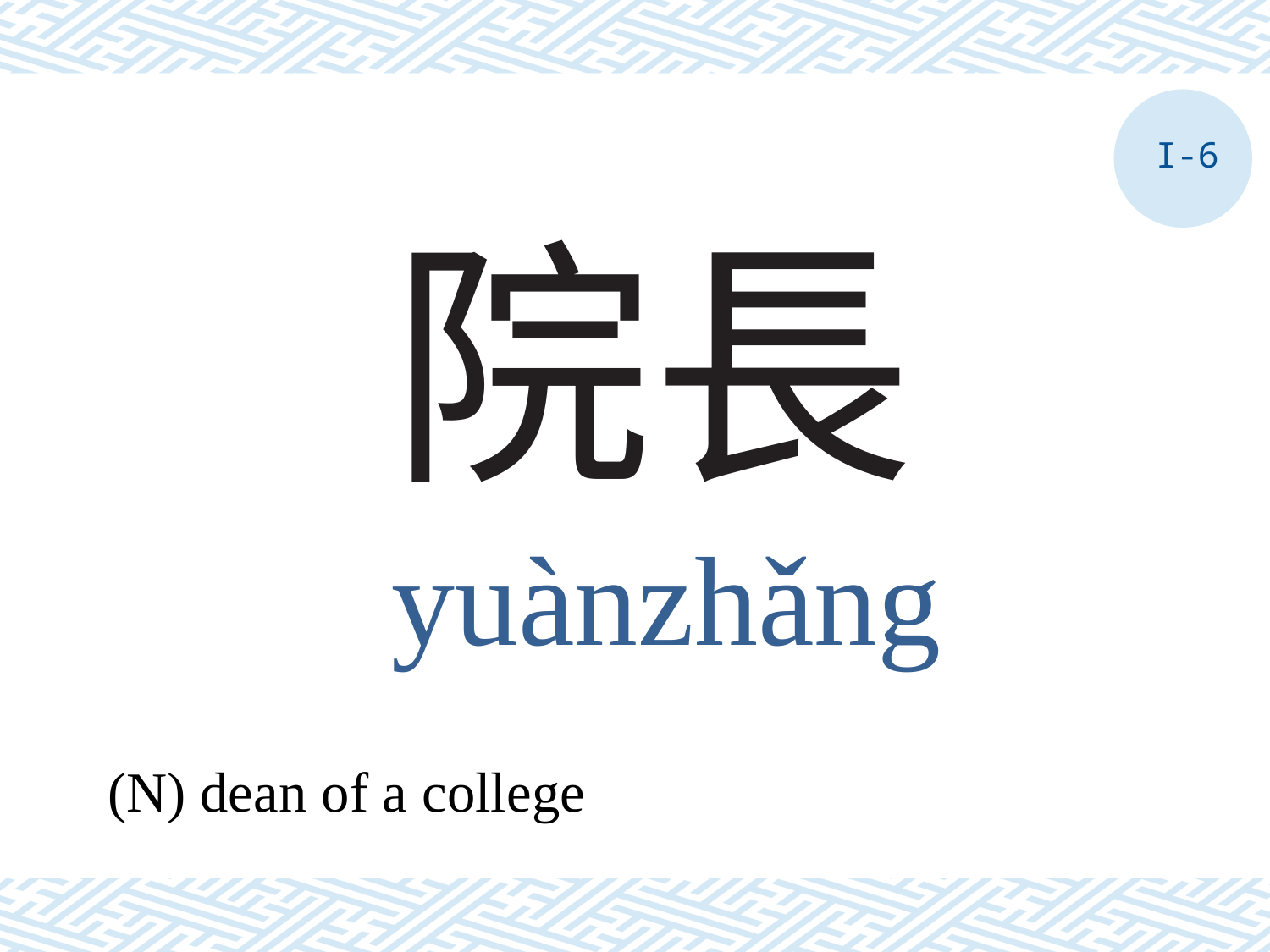

I-6

# 院長
yuànzhǎng
(N) dean of a college